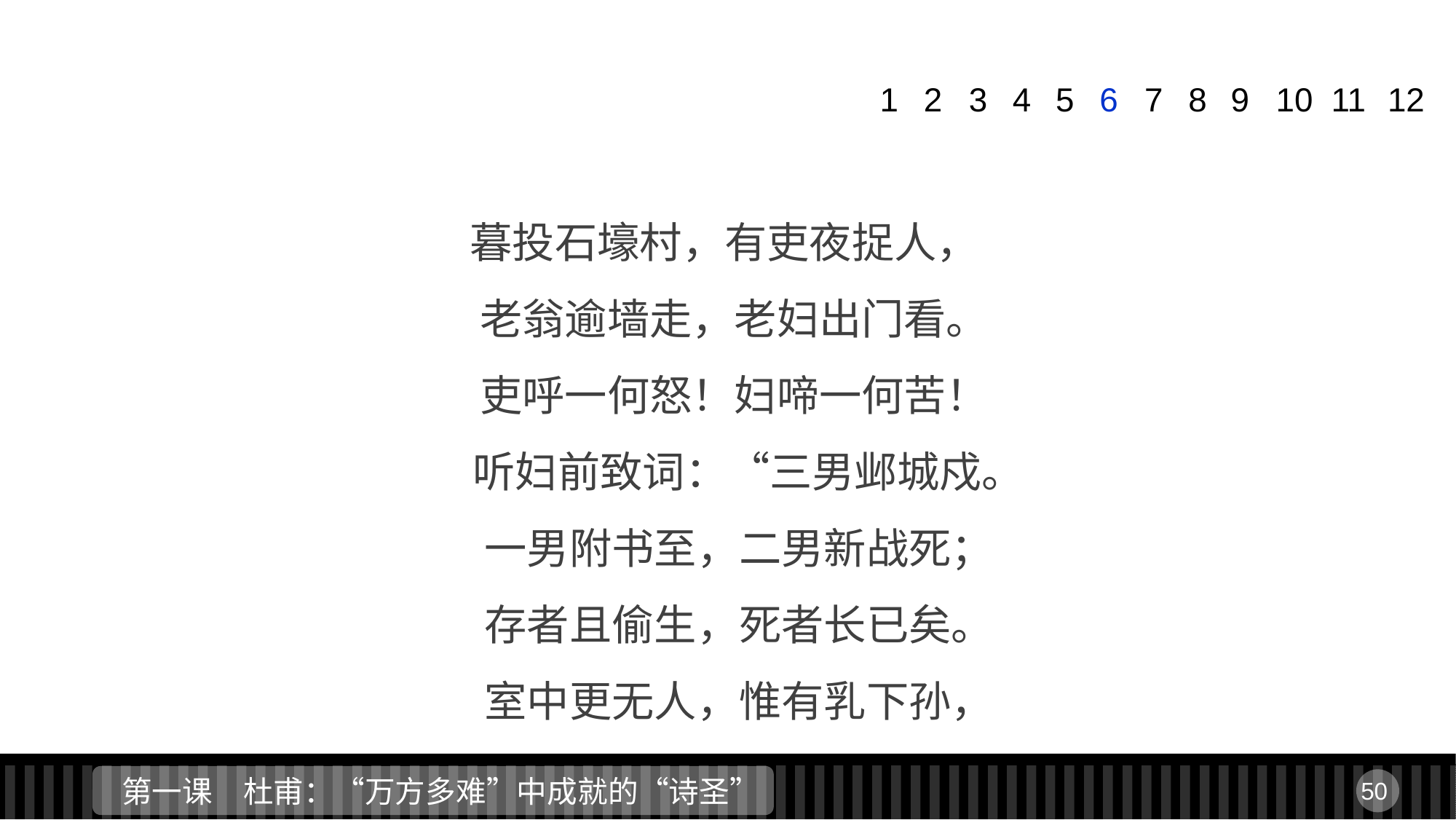

1
2
3
4
5
6
7
8
9
11
12
10
暮投石壕村，有吏夜捉人，
 老翁逾墙走，老妇出门看。
 吏呼一何怒！妇啼一何苦！
    听妇前致词：“三男邺城戍。
  一男附书至，二男新战死；
  存者且偷生，死者长已矣。
  室中更无人，惟有乳下孙，